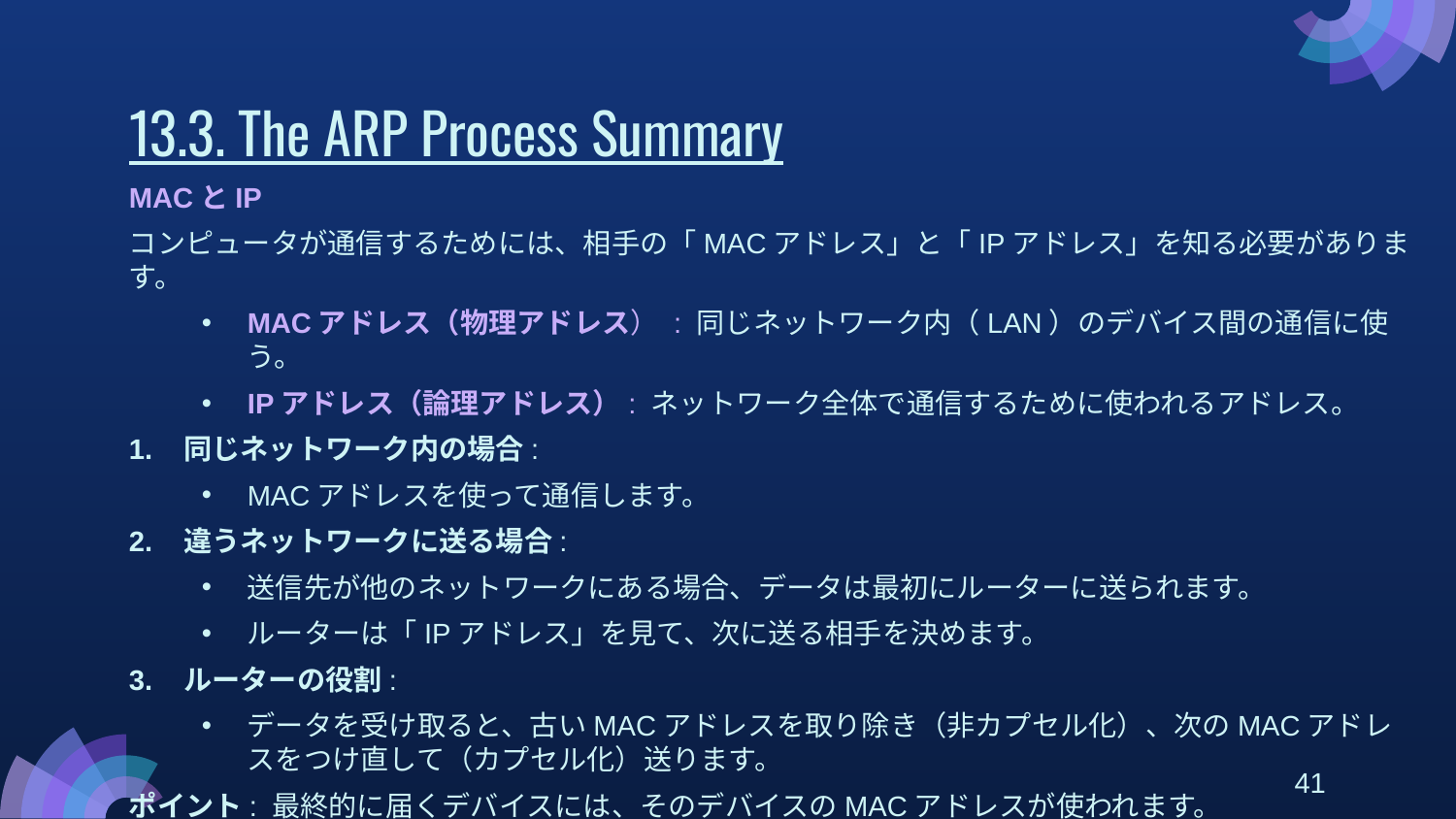

# 13.3. The ARP Process Summary
MACとIP
コンピュータが通信するためには、相手の「MACアドレス」と「IPアドレス」を知る必要があります。
MACアドレス（物理アドレス） : 同じネットワーク内（LAN）のデバイス間の通信に使う。
IPアドレス（論理アドレス）: ネットワーク全体で通信するために使われるアドレス。
同じネットワーク内の場合:
MACアドレスを使って通信します。
違うネットワークに送る場合:
送信先が他のネットワークにある場合、データは最初にルーターに送られます。
ルーターは「IPアドレス」を見て、次に送る相手を決めます。
ルーターの役割:
データを受け取ると、古いMACアドレスを取り除き（非カプセル化）、次のMACアドレスをつけ直して（カプセル化）送ります。
ポイント: 最終的に届くデバイスには、そのデバイスのMACアドレスが使われます。
41